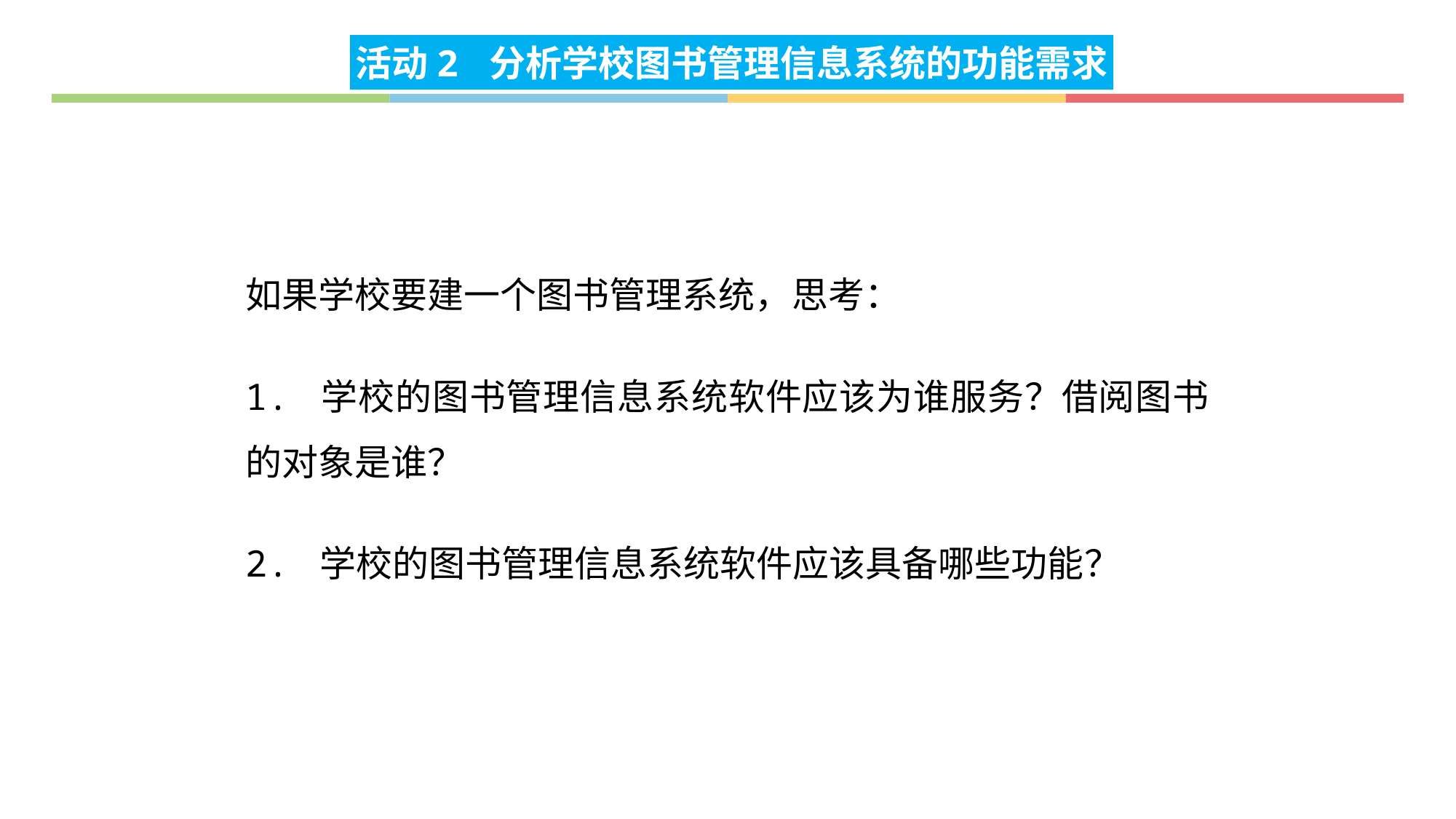

活动2 分析学校图书管理信息系统的功能需求
如果学校要建一个图书管理系统，思考：
1. 学校的图书管理信息系统软件应该为谁服务？借阅图书的对象是谁？
2. 学校的图书管理信息系统软件应该具备哪些功能？